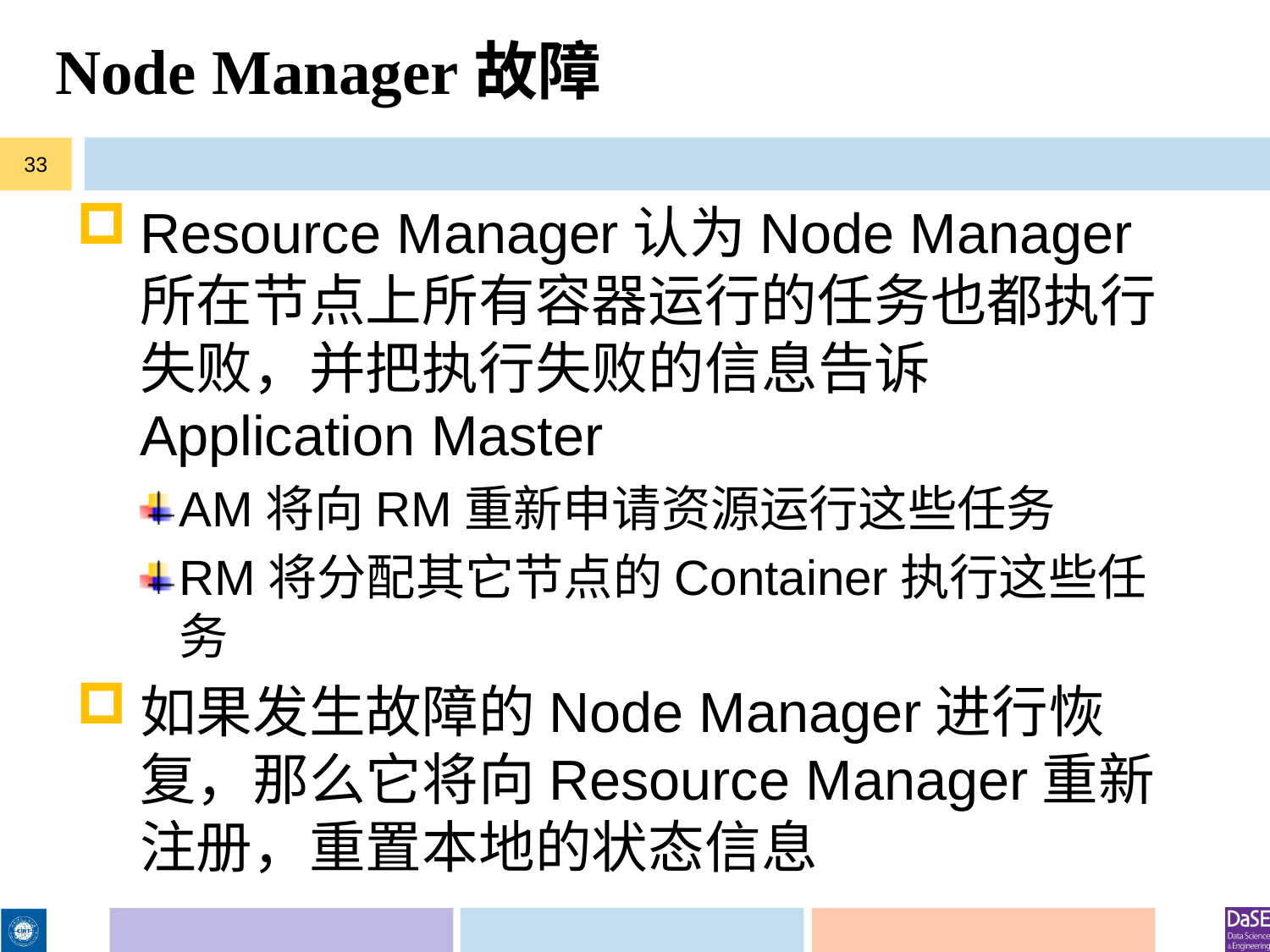

# Node Manager故障
33
Resource Manager认为Node Manager所在节点上所有容器运行的任务也都执行失败，并把执行失败的信息告诉Application Master
AM将向RM重新申请资源运行这些任务
RM将分配其它节点的Container执行这些任务
如果发生故障的Node Manager进行恢复，那么它将向Resource Manager重新注册，重置本地的状态信息